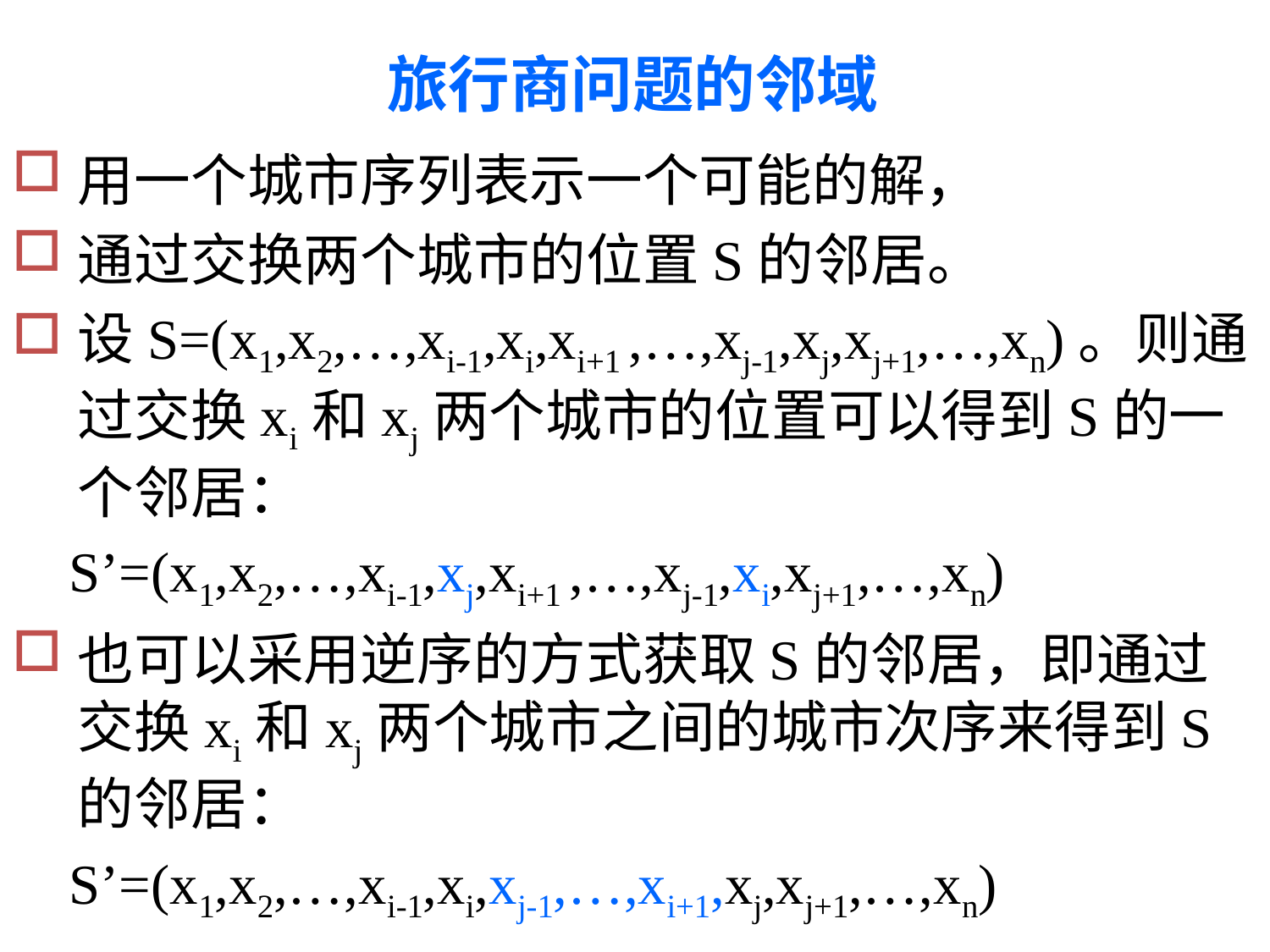

旅行商问题的邻域
用一个城市序列表示一个可能的解，
通过交换两个城市的位置S的邻居。
设S=(x1,x2,…,xi-1,xi,xi+1 ,…,xj-1,xj,xj+1,…,xn)。则通过交换xi和xj两个城市的位置可以得到S的一个邻居：
    S’=(x1,x2,…,xi-1,xj,xi+1 ,…,xj-1,xi,xj+1,…,xn)
也可以采用逆序的方式获取S的邻居，即通过交换xi和xj两个城市之间的城市次序来得到S的邻居：
    S’=(x1,x2,…,xi-1,xi,xj-1,…,xi+1,xj,xj+1,…,xn)